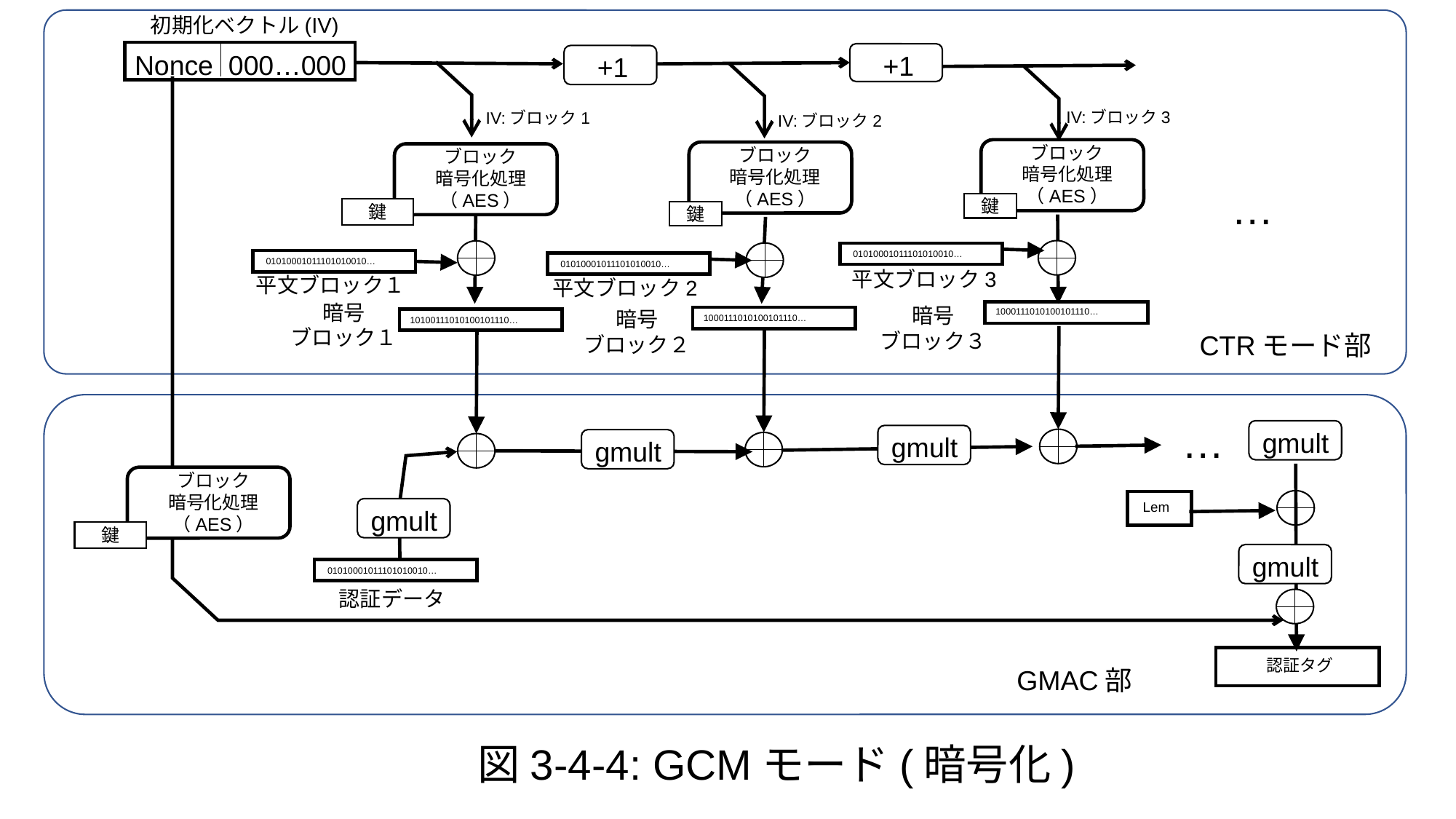

初期化ベクトル(IV)

Nonce  000…000
+1

+1

IV:ブロック3
IV:ブロック1
IV:ブロック2
ブロック
暗号化処理
（AES）
ブロック
暗号化処理
（AES）

ブロック
暗号化処理
（AES）

…
鍵
鍵
鍵

01010001011101010010…
平文ブロック3

01010001011101010010…
平文ブロック１

01010001011101010010…
平文ブロック2
暗号
ブロック１
暗号
ブロック３
1000111010100101110…

暗号
ブロック２

1000111010100101110…

10100111010100101110…
CTRモード部

…
gmult

gmult

gmult

ブロック
暗号化処理
（AES）

Lem
gmult

鍵
gmult

01010001011101010010…
認証データ

認証タグ
GMAC部
# 図3-4-4: GCMモード(暗号化)